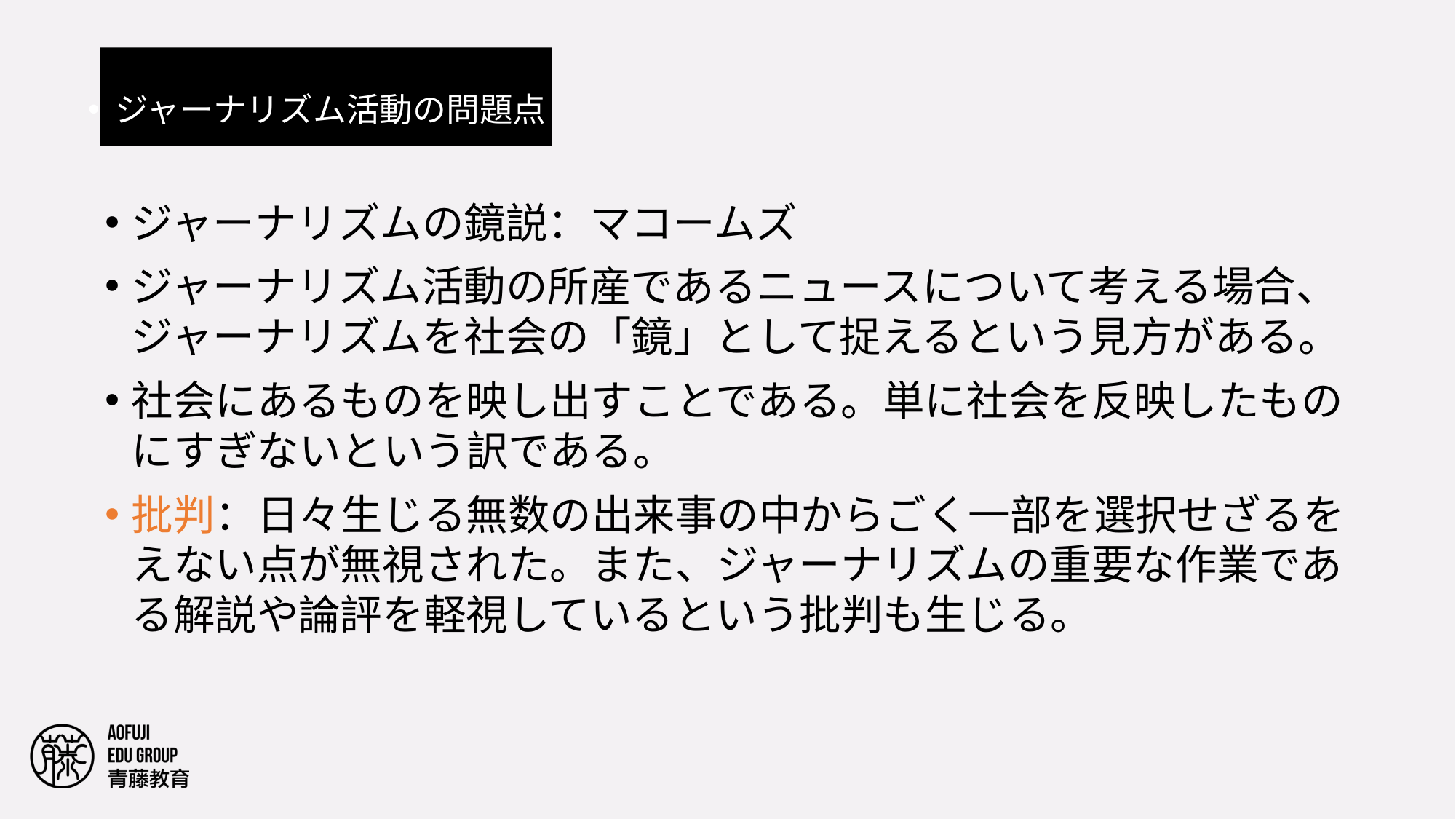

#

ジャーナリズム活動の問題点
ジャーナリズムの鏡説：マコームズ
ジャーナリズム活動の所産であるニュースについて考える場合、ジャーナリズムを社会の「鏡」として捉えるという見方がある。
社会にあるものを映し出すことである。単に社会を反映したものにすぎないという訳である。
批判：日々生じる無数の出来事の中からごく一部を選択せざるをえない点が無視された。また、ジャーナリズムの重要な作業である解説や論評を軽視しているという批判も生じる。